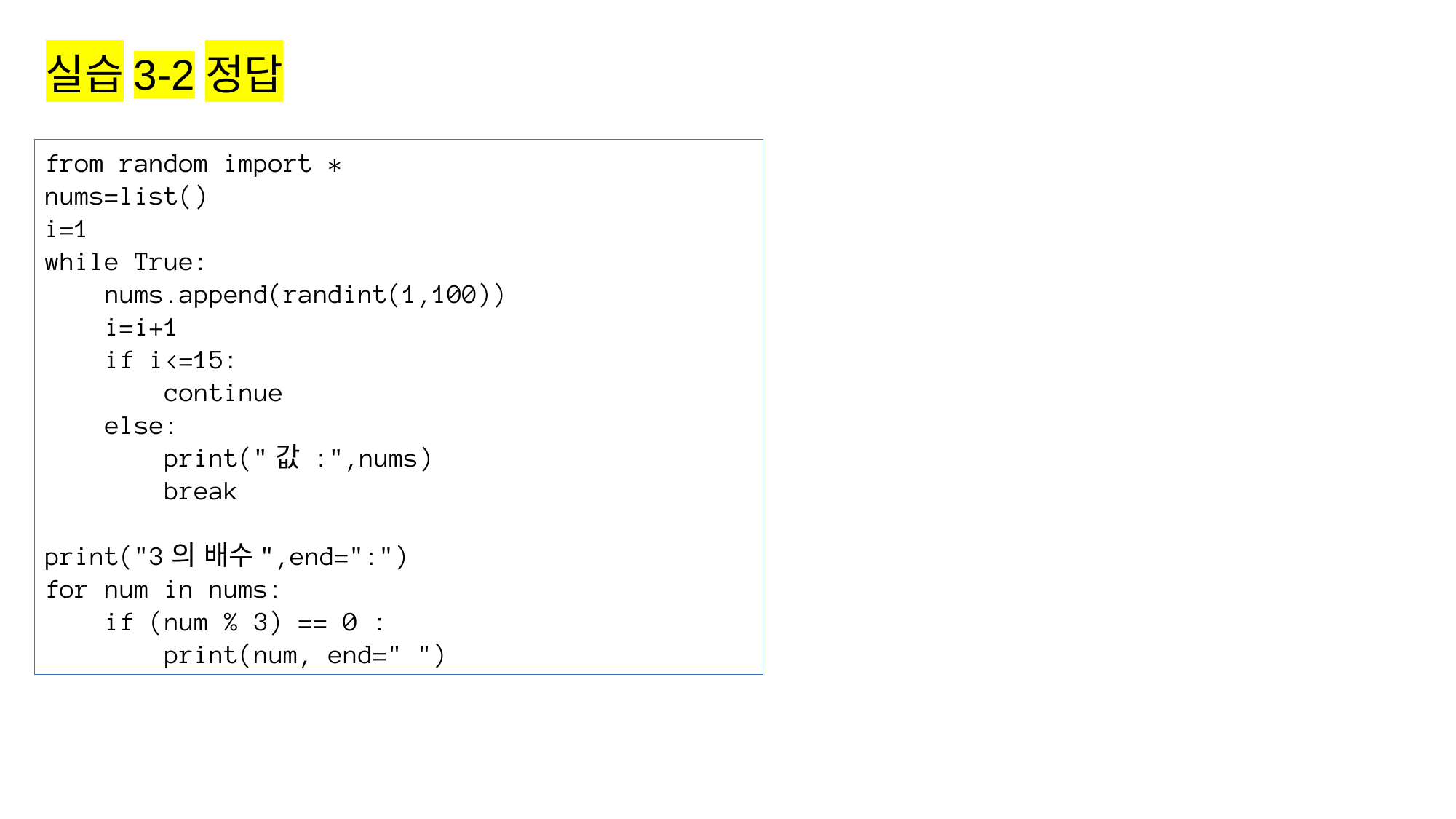

실습3-2정답
from random import *
nums=list()
i=1
while True:
    nums.append(randint(1,100))
    i=i+1
    if i<=15:
        continue
    else:
        print("값 :",nums)
        break
print("3의 배수",end=":")
for num in nums:
    if (num % 3) == 0 :
        print(num, end=" ")